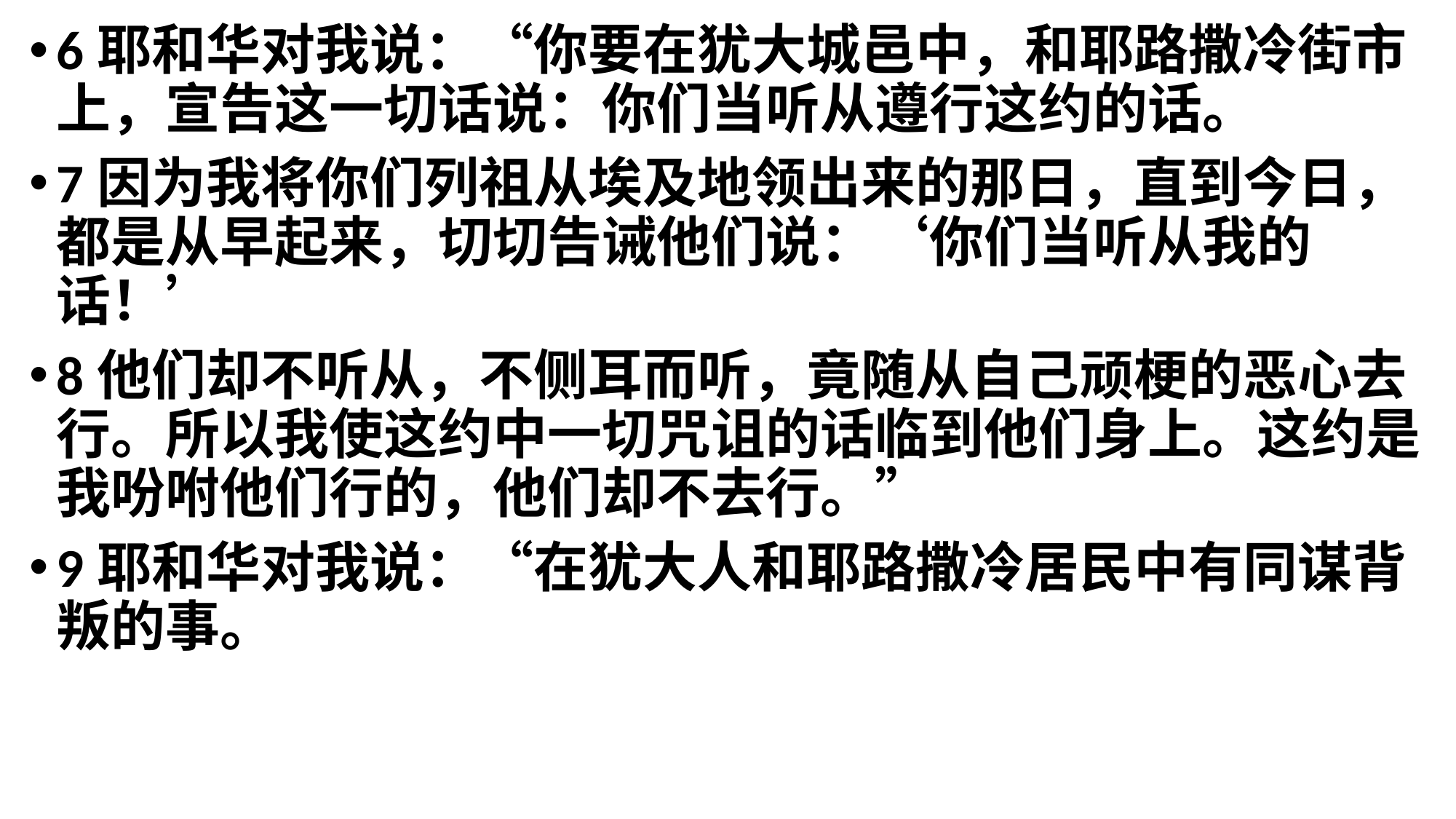

6耶和华对我说：“你要在犹大城邑中，和耶路撒冷街市上，宣告这一切话说：你们当听从遵行这约的话。
7因为我将你们列祖从埃及地领出来的那日，直到今日，都是从早起来，切切告诫他们说：‘你们当听从我的话！’
8他们却不听从，不侧耳而听，竟随从自己顽梗的恶心去行。所以我使这约中一切咒诅的话临到他们身上。这约是我吩咐他们行的，他们却不去行。”
9耶和华对我说：“在犹大人和耶路撒冷居民中有同谋背叛的事。